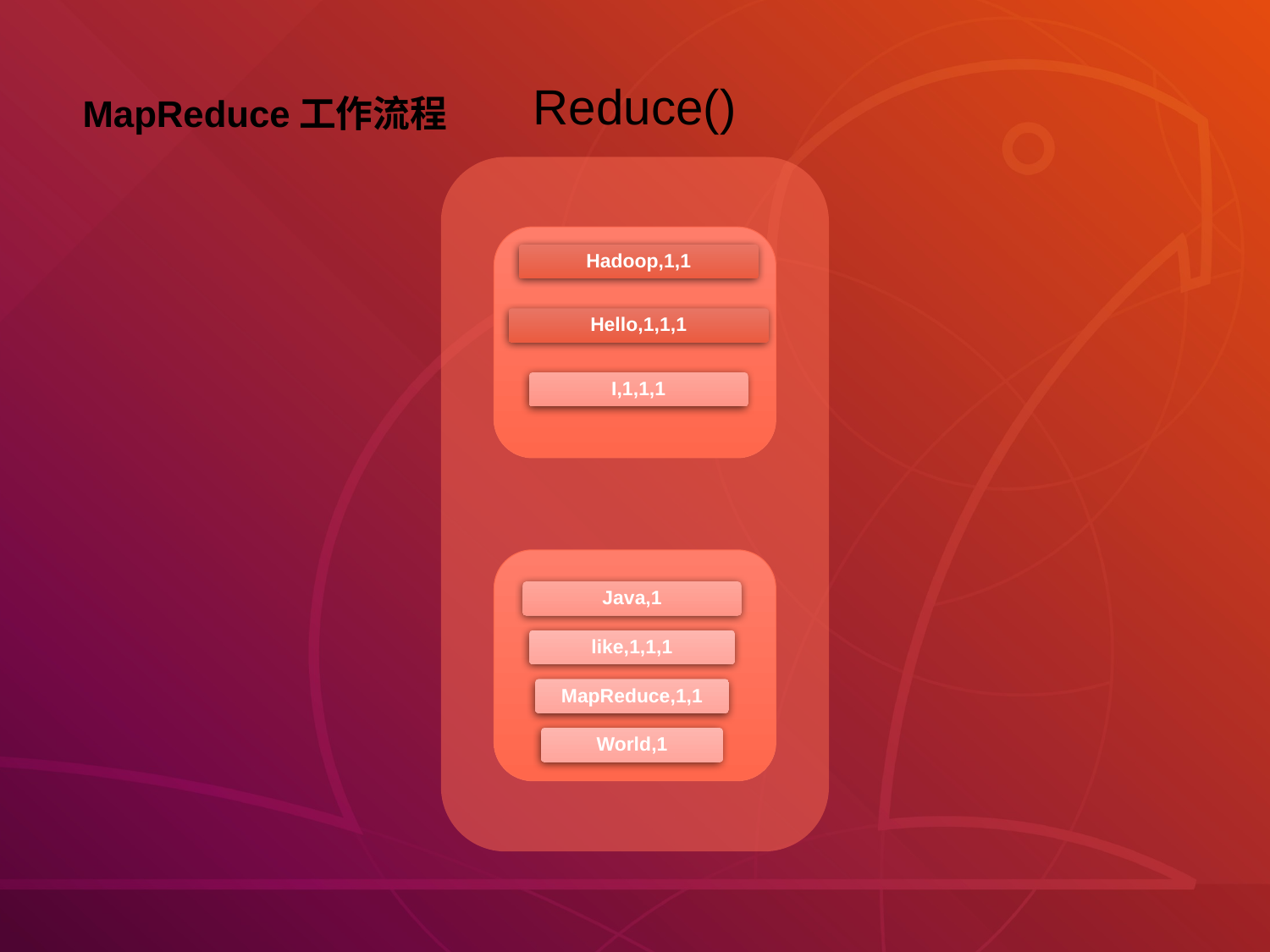

MapReduce工作流程
Map()

Reduce()

Shuffle

Hadoop,1,1
Hello,1,1,1
I,1,1,1

Java,1
like,1,1,1

MapReduce,1,1
World,1